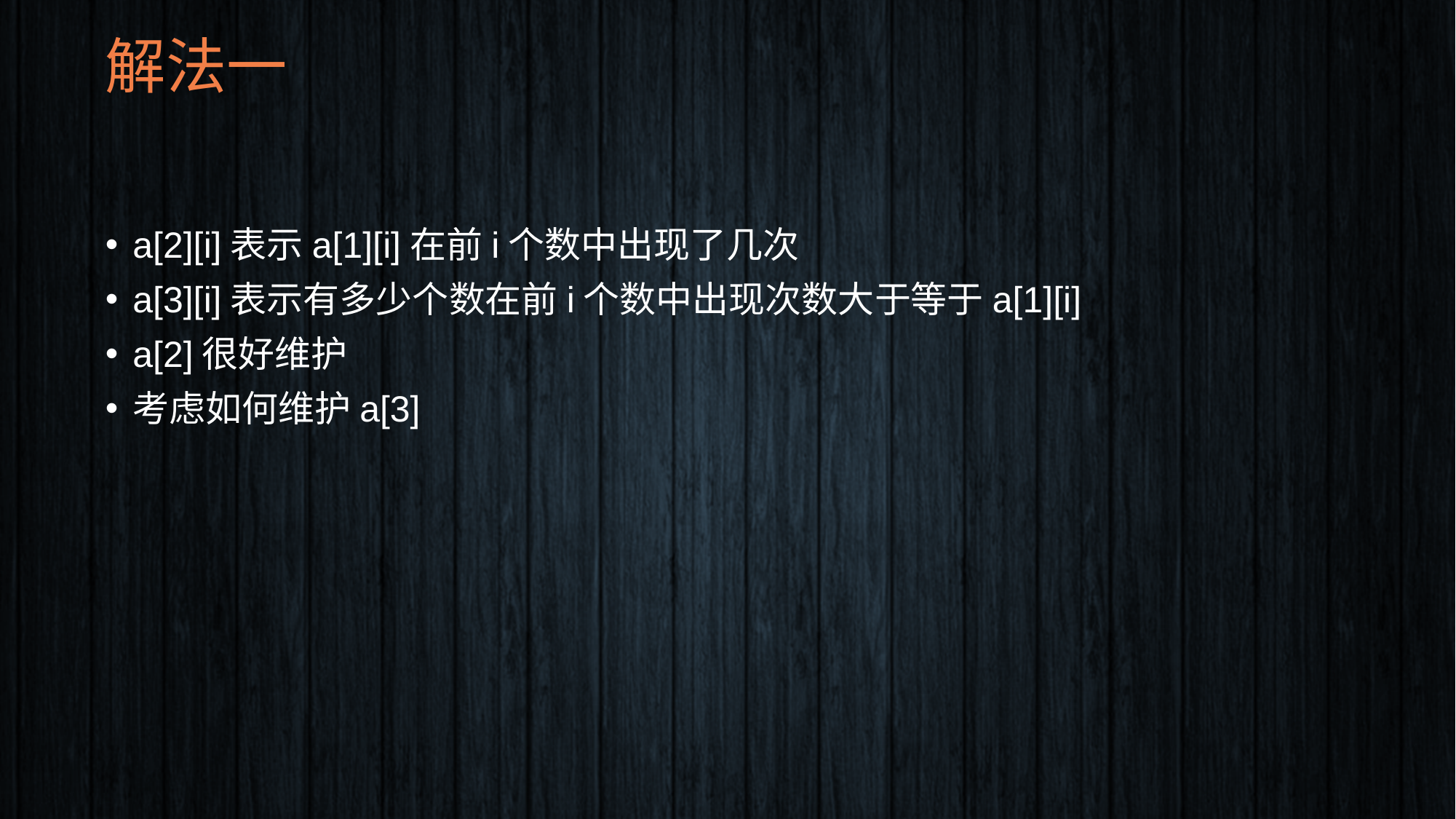

# 解法一
a[2][i]表示a[1][i]在前i个数中出现了几次
a[3][i]表示有多少个数在前i个数中出现次数大于等于a[1][i]
a[2]很好维护
考虑如何维护a[3]